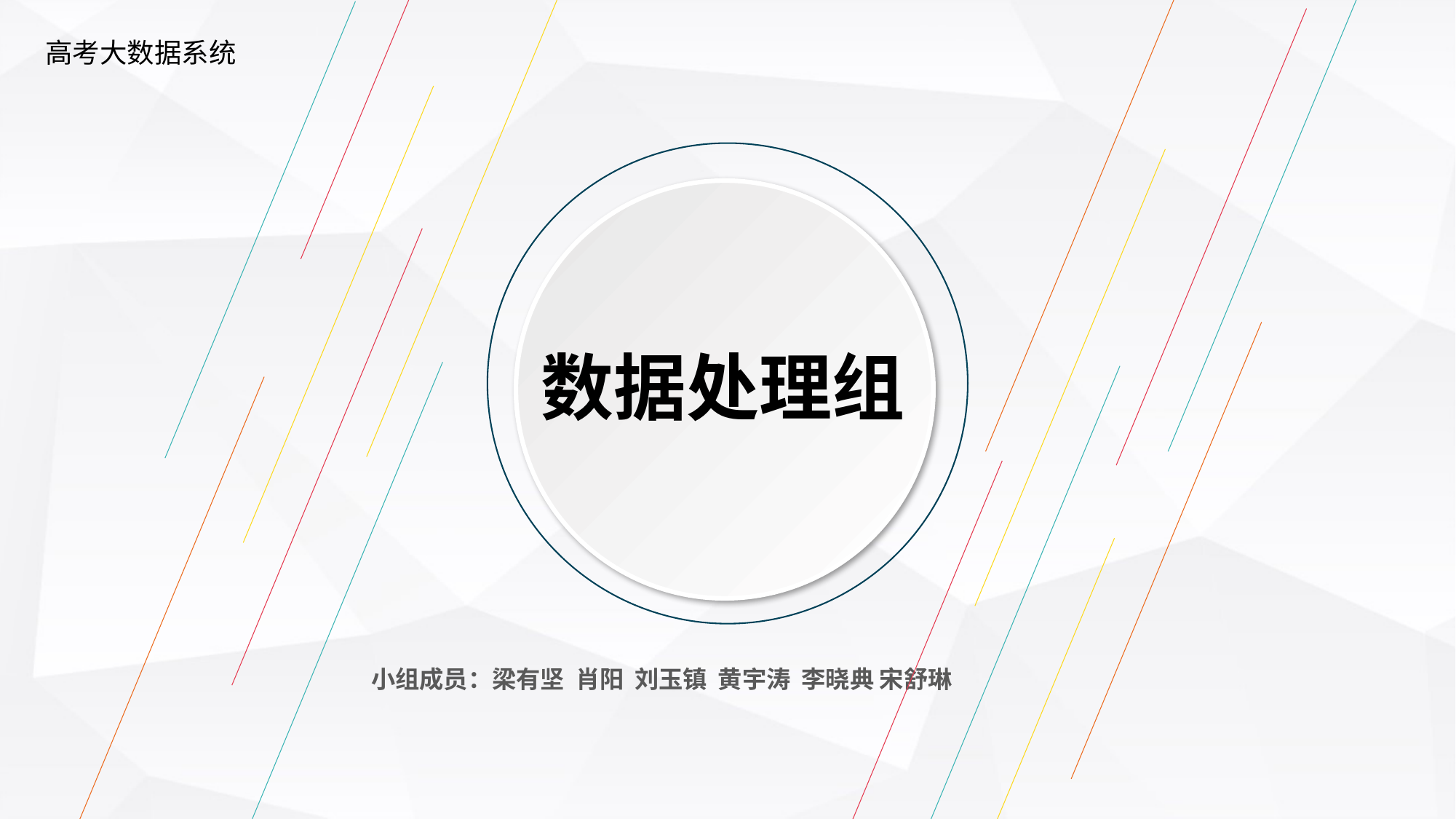

高考大数据系统

数据处理组
小组成员：梁有坚  肖阳  刘玉镇  黄宇涛  李晓典 宋舒琳